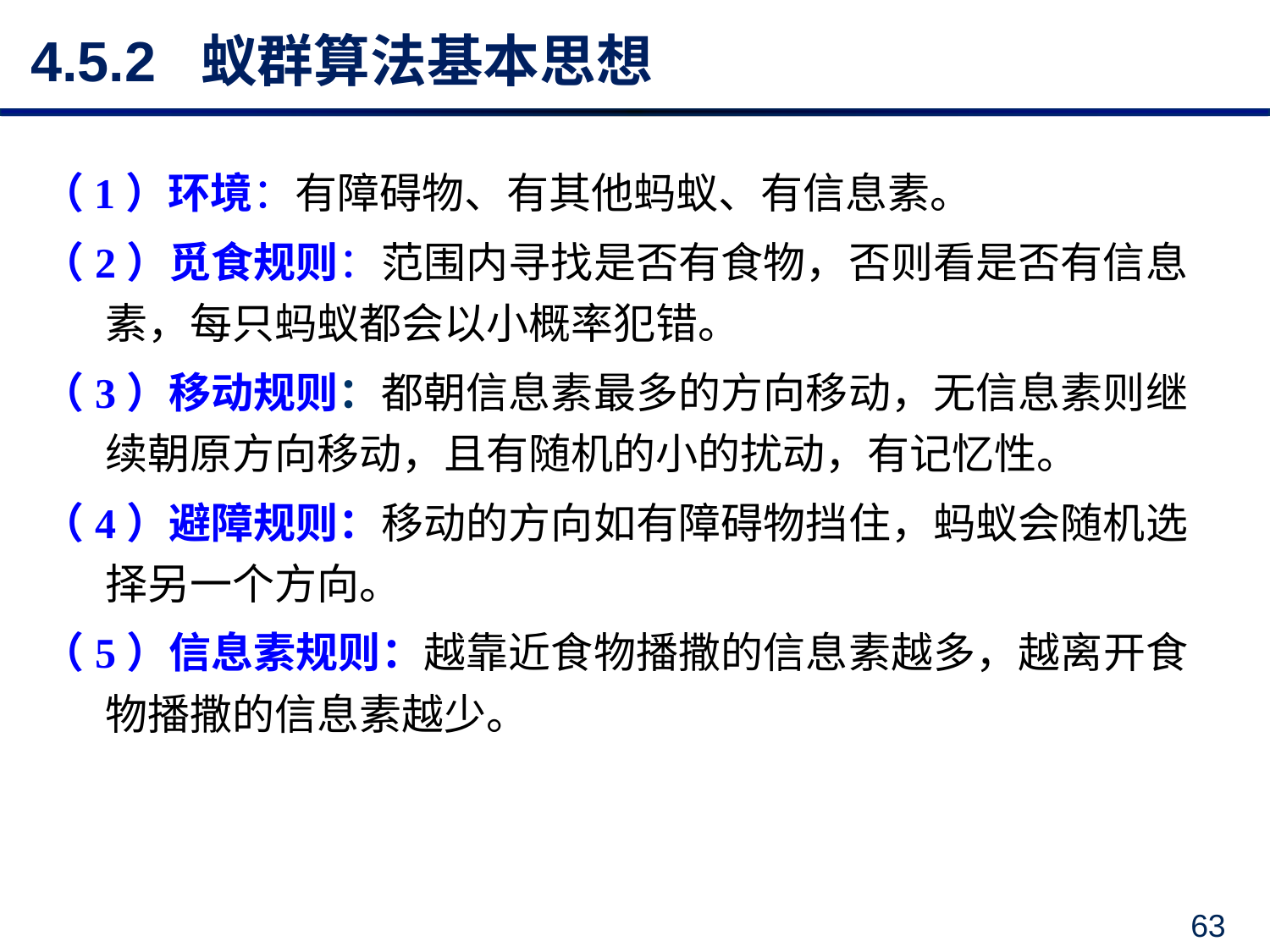

# 4.5.2  蚁群算法基本思想
（1）环境：有障碍物、有其他蚂蚁、有信息素。
（2）觅食规则：范围内寻找是否有食物，否则看是否有信息素，每只蚂蚁都会以小概率犯错。
（3）移动规则：都朝信息素最多的方向移动，无信息素则继续朝原方向移动，且有随机的小的扰动，有记忆性。
（4）避障规则：移动的方向如有障碍物挡住，蚂蚁会随机选择另一个方向。
（5）信息素规则：越靠近食物播撒的信息素越多，越离开食物播撒的信息素越少。
63